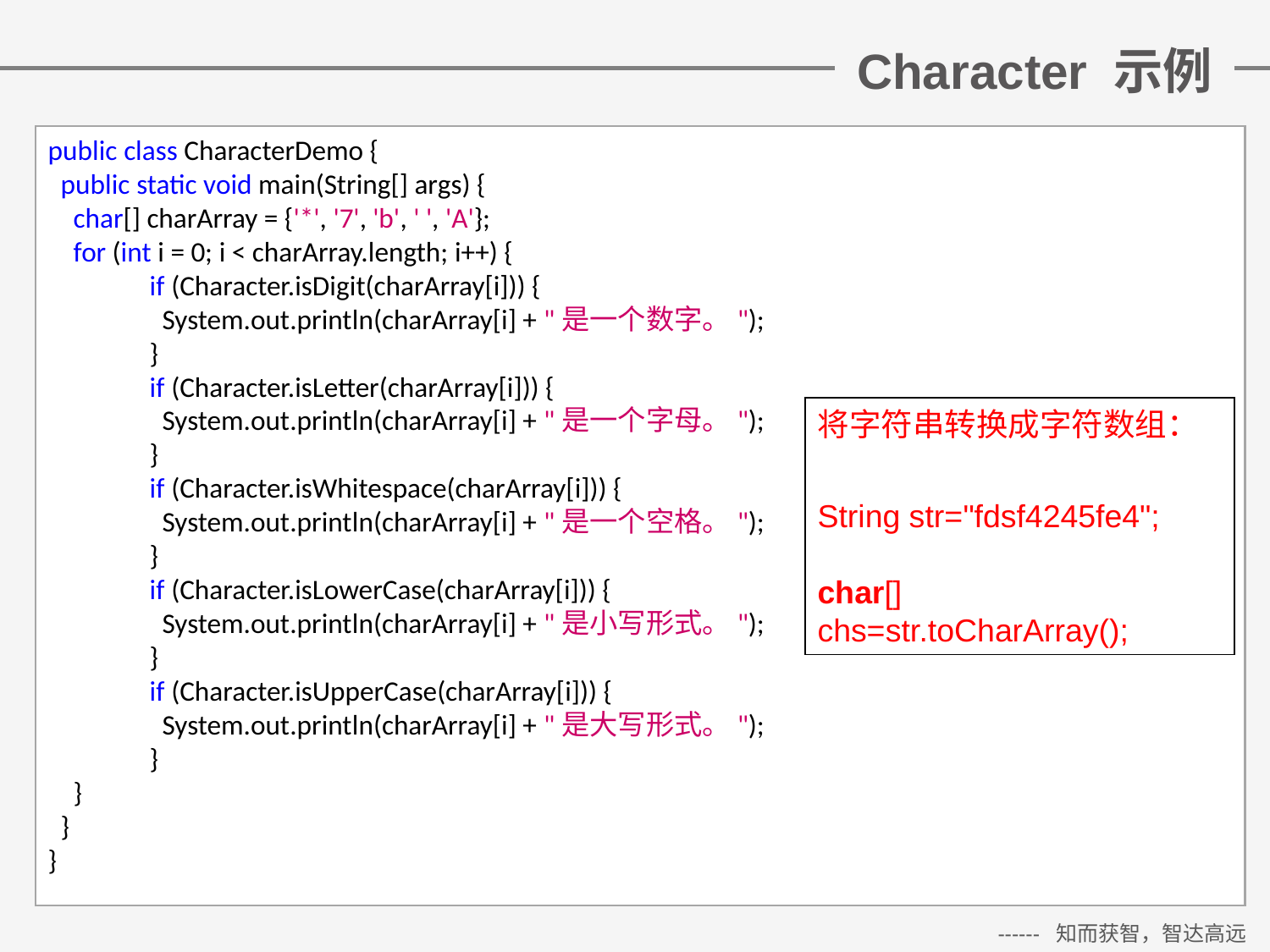

# Character 示例
public class CharacterDemo {
  public static void main(String[] args) {
    char[] charArray = {'*', '7', 'b', ' ', 'A'};
    for (int i = 0; i < charArray.length; i++) {
      if (Character.isDigit(charArray[i])) {
        System.out.println(charArray[i] + "是一个数字。");
      }
      if (Character.isLetter(charArray[i])) {
        System.out.println(charArray[i] + "是一个字母。");
      }
      if (Character.isWhitespace(charArray[i])) {
        System.out.println(charArray[i] + "是一个空格。");
      }
      if (Character.isLowerCase(charArray[i])) {
        System.out.println(charArray[i] + "是小写形式。");
      }
      if (Character.isUpperCase(charArray[i])) {
        System.out.println(charArray[i] + "是大写形式。");
      }
    }
  }
}
将字符串转换成字符数组：

String str="fdsf4245fe4";

char[] chs=str.toCharArray();